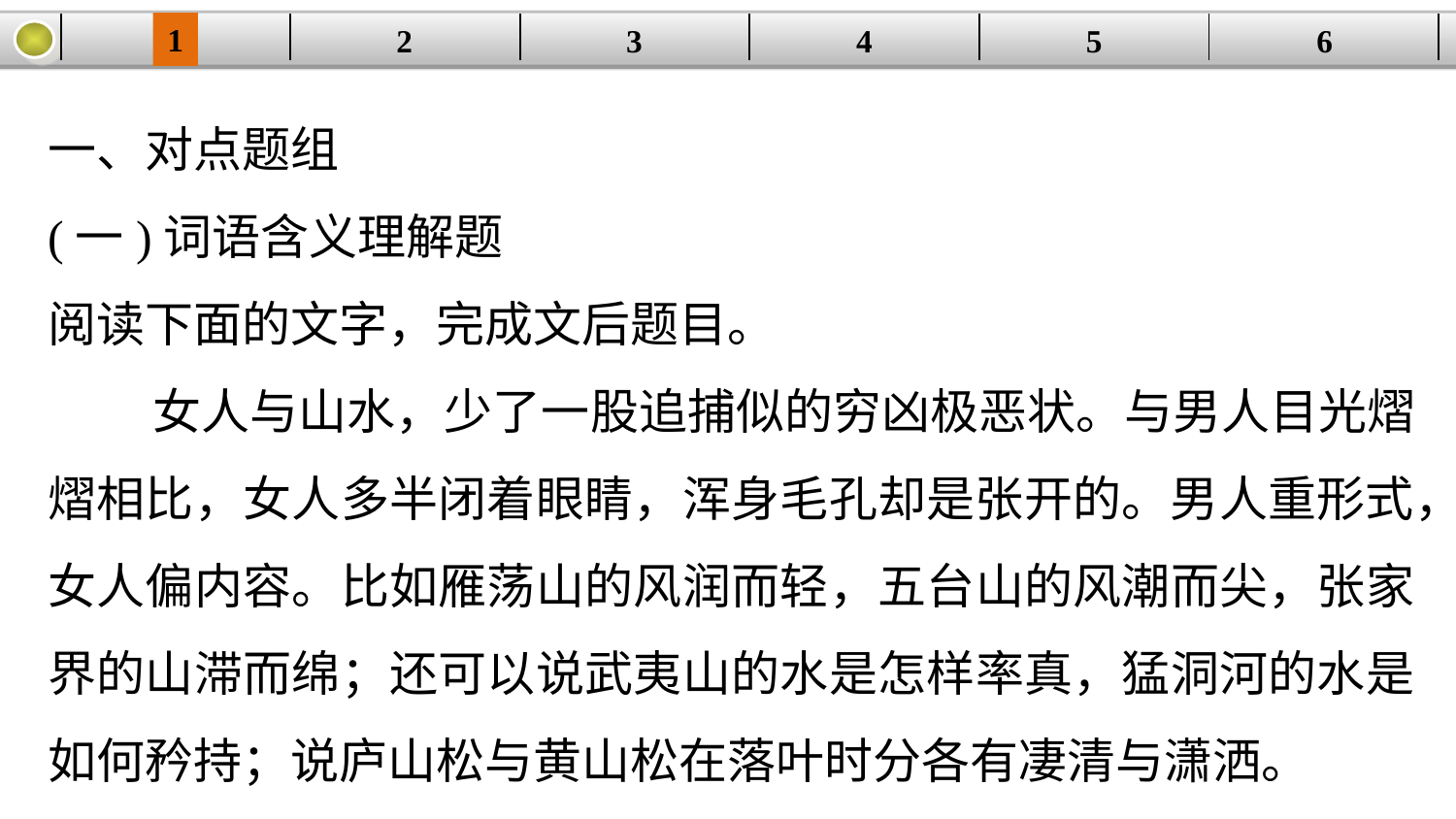

1
2
3
4
|  |  |  |  |  |  |
| --- | --- | --- | --- | --- | --- |
5
6

一、对点题组
(一)词语含义理解题
阅读下面的文字，完成文后题目。
女人与山水，少了一股追捕似的穷凶极恶状。与男人目光熠熠相比，女人多半闭着眼睛，浑身毛孔却是张开的。男人重形式，女人偏内容。比如雁荡山的风润而轻，五台山的风潮而尖，张家界的山滞而绵；还可以说武夷山的水是怎样率真，猛洞河的水是如何矜持；说庐山松与黄山松在落叶时分各有凄清与潇洒。